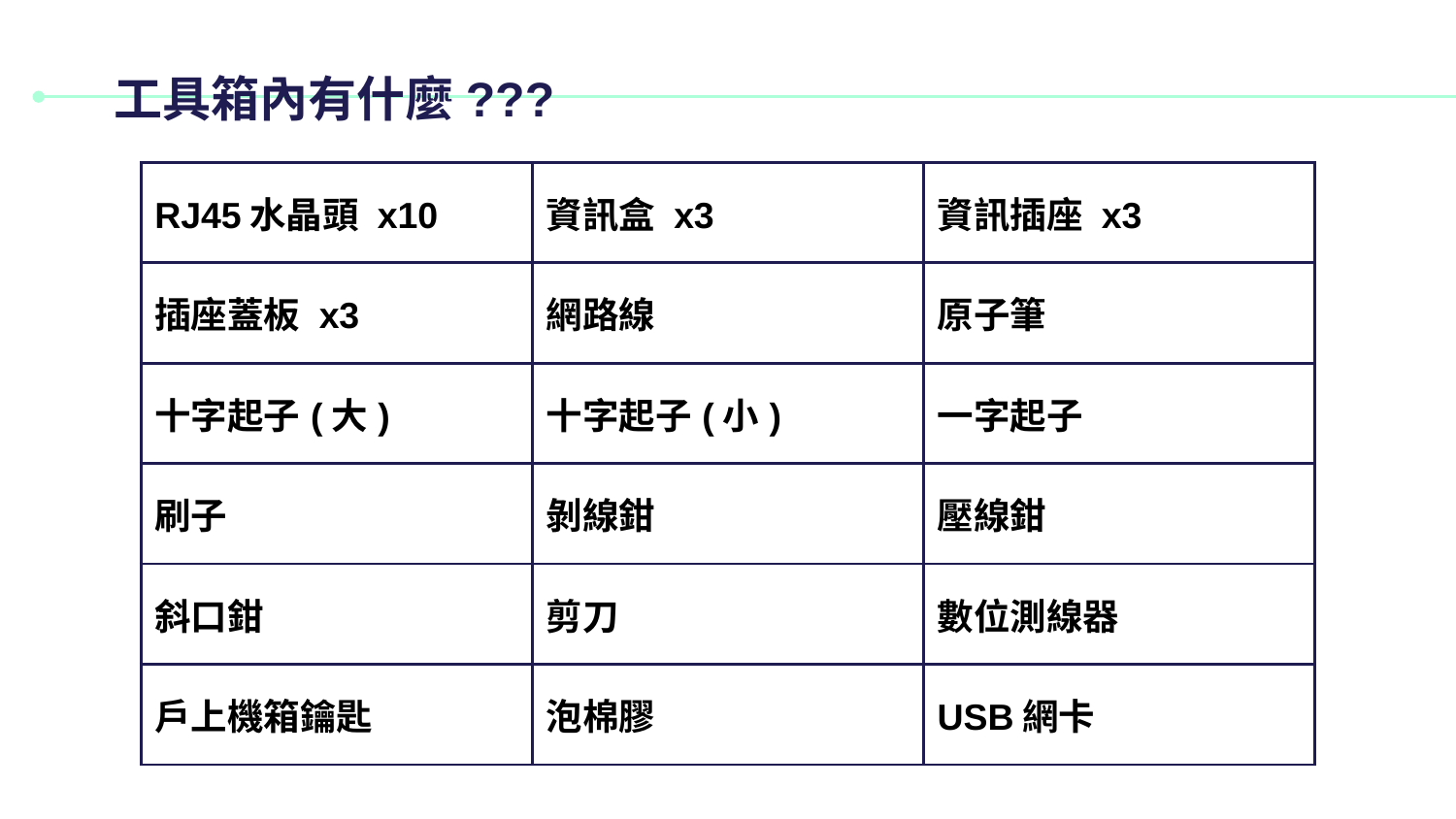

# 工具箱內有什麼???
| RJ45水晶頭 x10 | 資訊盒 x3 | 資訊插座 x3 |
| --- | --- | --- |
| 插座蓋板 x3 | 網路線 | 原子筆 |
| 十字起子(大) | 十字起子(小) | 一字起子 |
| 刷子 | 剝線鉗 | 壓線鉗 |
| 斜口鉗 | 剪刀 | 數位測線器 |
| 戶上機箱鑰匙 | 泡棉膠 | USB網卡 |